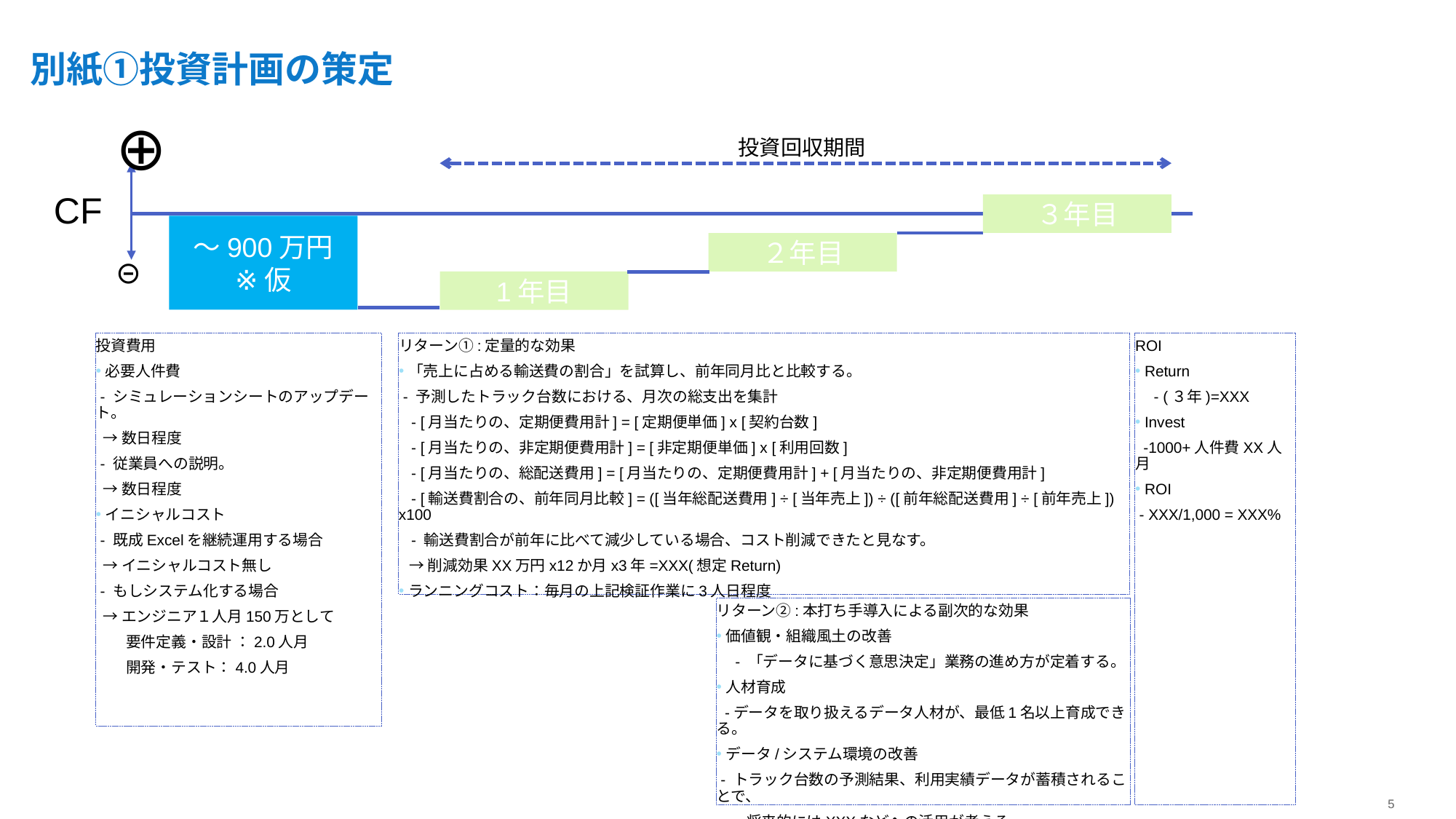

別紙①投資計画の策定
⊕
投資回収期間
CF
３年目
～900万円
※仮
２年目
⊝
1年目
ROI
Return
　- (３年)=XXX
Invest
  -1000+人件費XX人月
ROI
 - XXX/1,000 = XXX%
投資費用
必要人件費
 - シミュレーションシートのアップデート。
  →数日程度
 - 従業員への説明。
  →数日程度
イニシャルコスト
 - 既成Excelを継続運用する場合
  →イニシャルコスト無し
 - もしシステム化する場合
  →エンジニア１人月150万として
　　要件定義・設計 ：2.0人月
　　開発・テスト：4.0人月
リターン①:定量的な効果
「売上に占める輸送費の割合」を試算し、前年同月比と比較する。
 - 予測したトラック台数における、月次の総支出を集計
   - [月当たりの、定期便費用計] = [定期便単価] x [契約台数]
   - [月当たりの、非定期便費用計] = [非定期便単価] x [利用回数]
   - [月当たりの、総配送費用] = [月当たりの、定期便費用計] + [月当たりの、非定期便費用計]
   - [輸送費割合の、前年同月比較] = ([当年総配送費用] ÷ [当年売上]) ÷ ([前年総配送費用] ÷ [前年売上]) x100
   - 輸送費割合が前年に比べて減少している場合、コスト削減できたと見なす。
   →削減効果XX万円x12か月x3年=XXX(想定Return)
ランニングコスト：毎月の上記検証作業に3人日程度

リターン②:本打ち手導入による副次的な効果
価値観・組織風土の改善
　- 「データに基づく意思決定」業務の進め方が定着する。
人材育成
  -データを取り扱えるデータ人材が、最低1名以上育成できる。
データ/システム環境の改善
 - トラック台数の予測結果、利用実績データが蓄積されることで、
　　将来的にはXXXなどへの活用が考える。